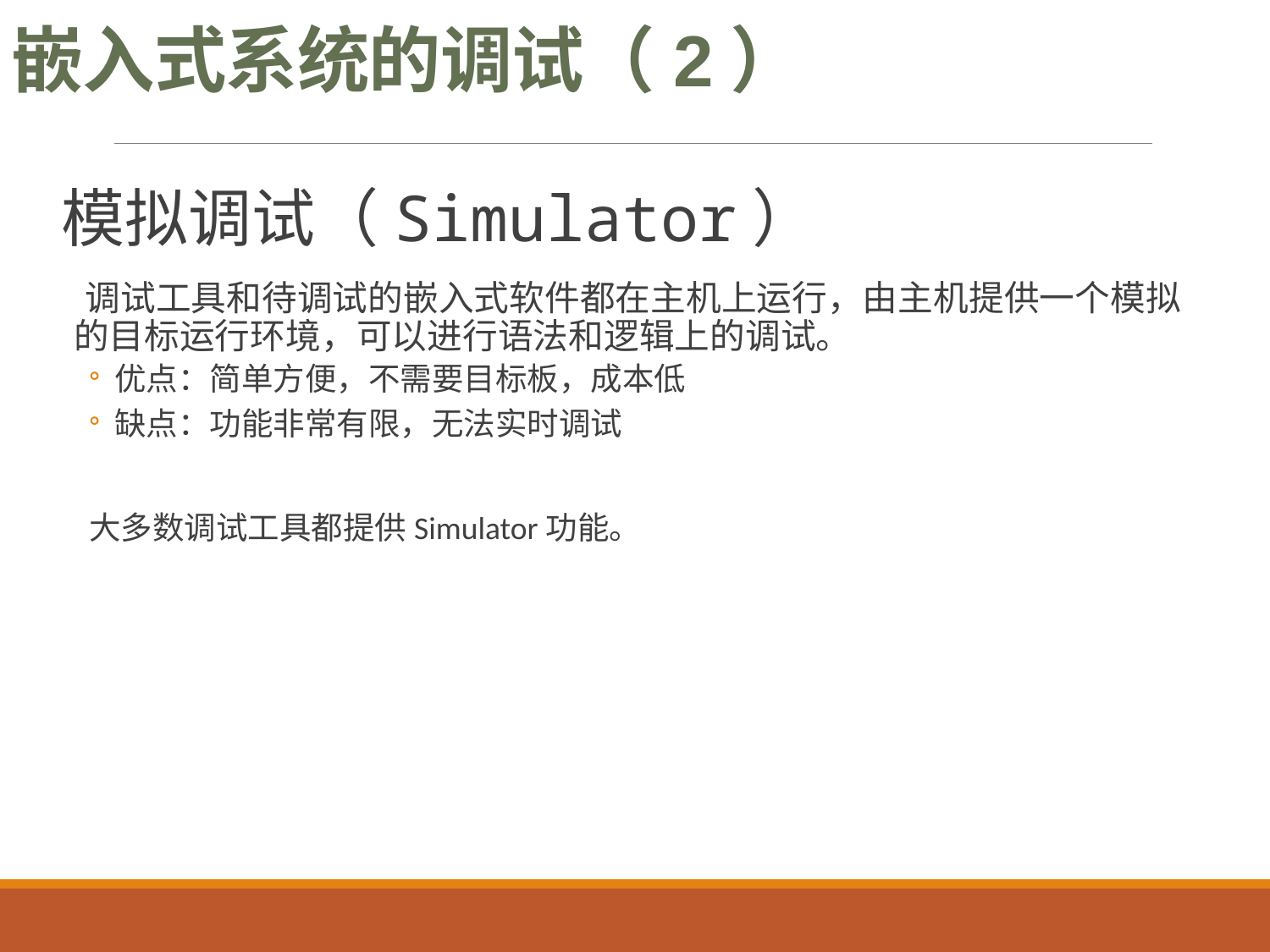

# 嵌入式系统的调试（2）
模拟调试（Simulator）
  调试工具和待调试的嵌入式软件都在主机上运行，由主机提供一个模拟的目标运行环境，可以进行语法和逻辑上的调试。
优点：简单方便，不需要目标板，成本低
缺点：功能非常有限，无法实时调试

大多数调试工具都提供Simulator功能。